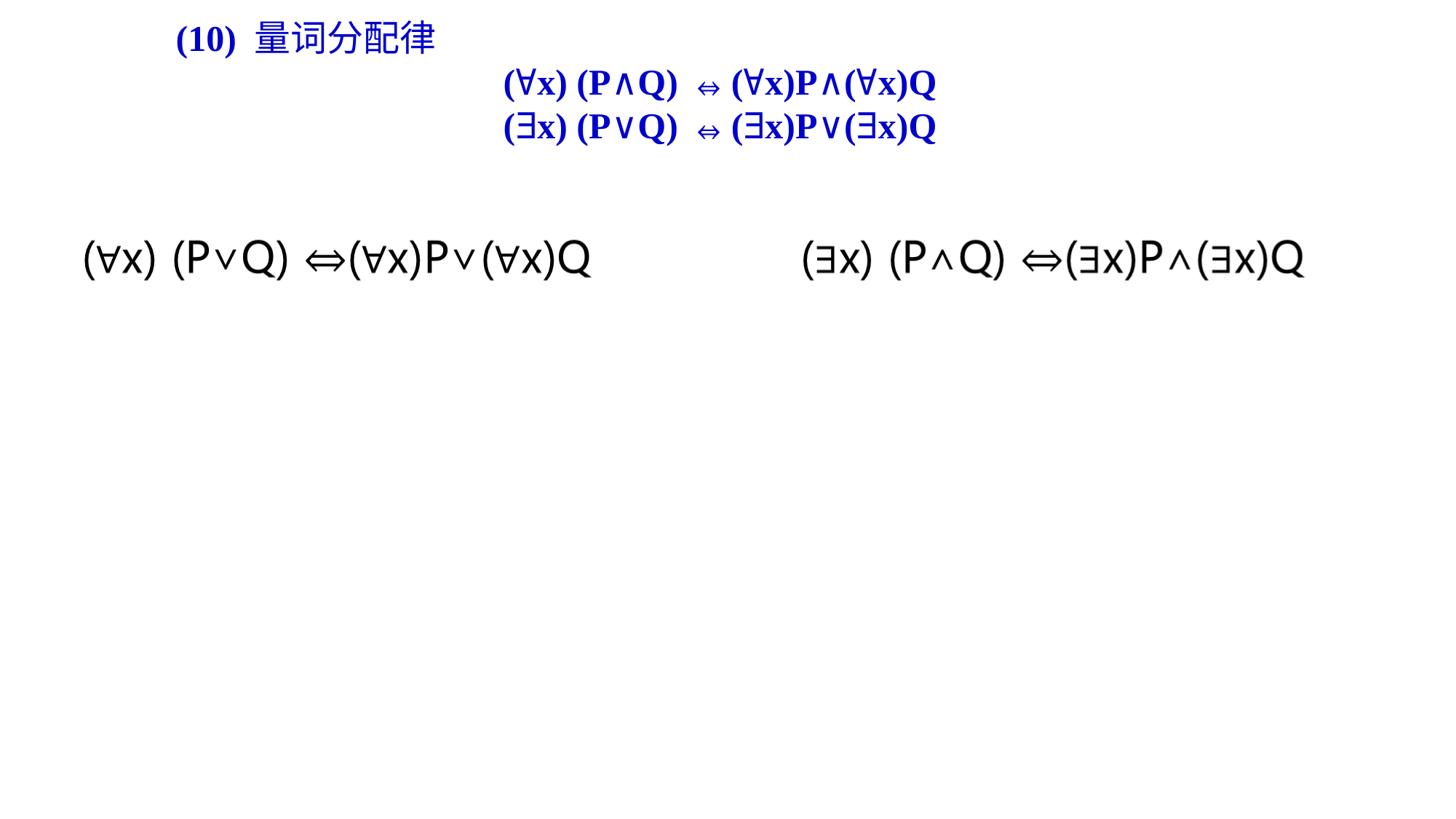

(10) 量词分配律
			(∀x) (P∧Q) ⇔(∀x)P∧(∀x)Q
			(∃x) (P∨Q) ⇔(∃x)P∨(∃x)Q